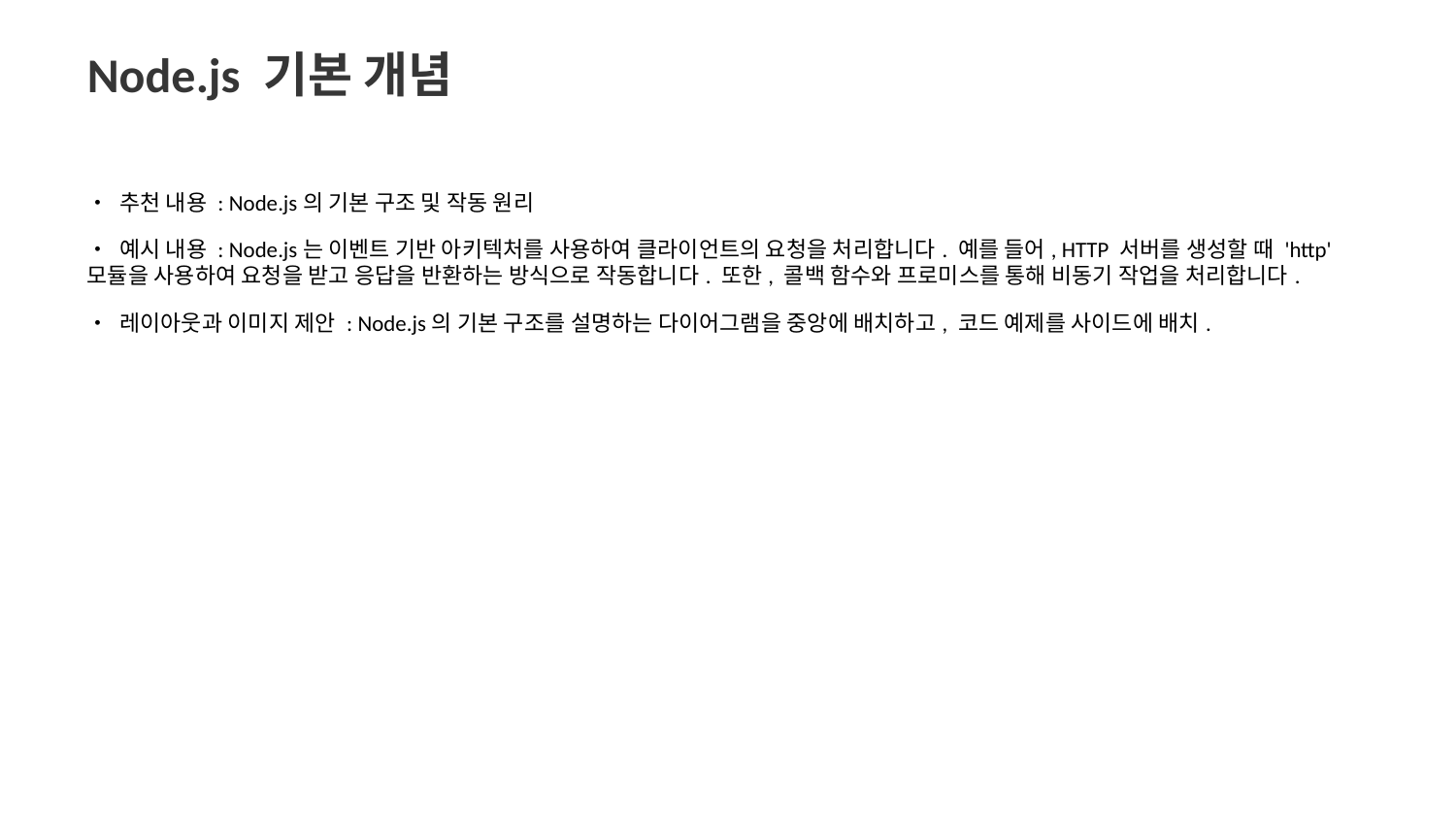

Node.js 기본 개념
• 추천 내용 : Node.js의 기본 구조 및 작동 원리
• 예시 내용 : Node.js는 이벤트 기반 아키텍처를 사용하여 클라이언트의 요청을 처리합니다. 예를 들어, HTTP 서버를 생성할 때 'http' 모듈을 사용하여 요청을 받고 응답을 반환하는 방식으로 작동합니다. 또한, 콜백 함수와 프로미스를 통해 비동기 작업을 처리합니다.
• 레이아웃과 이미지 제안 : Node.js의 기본 구조를 설명하는 다이어그램을 중앙에 배치하고, 코드 예제를 사이드에 배치.